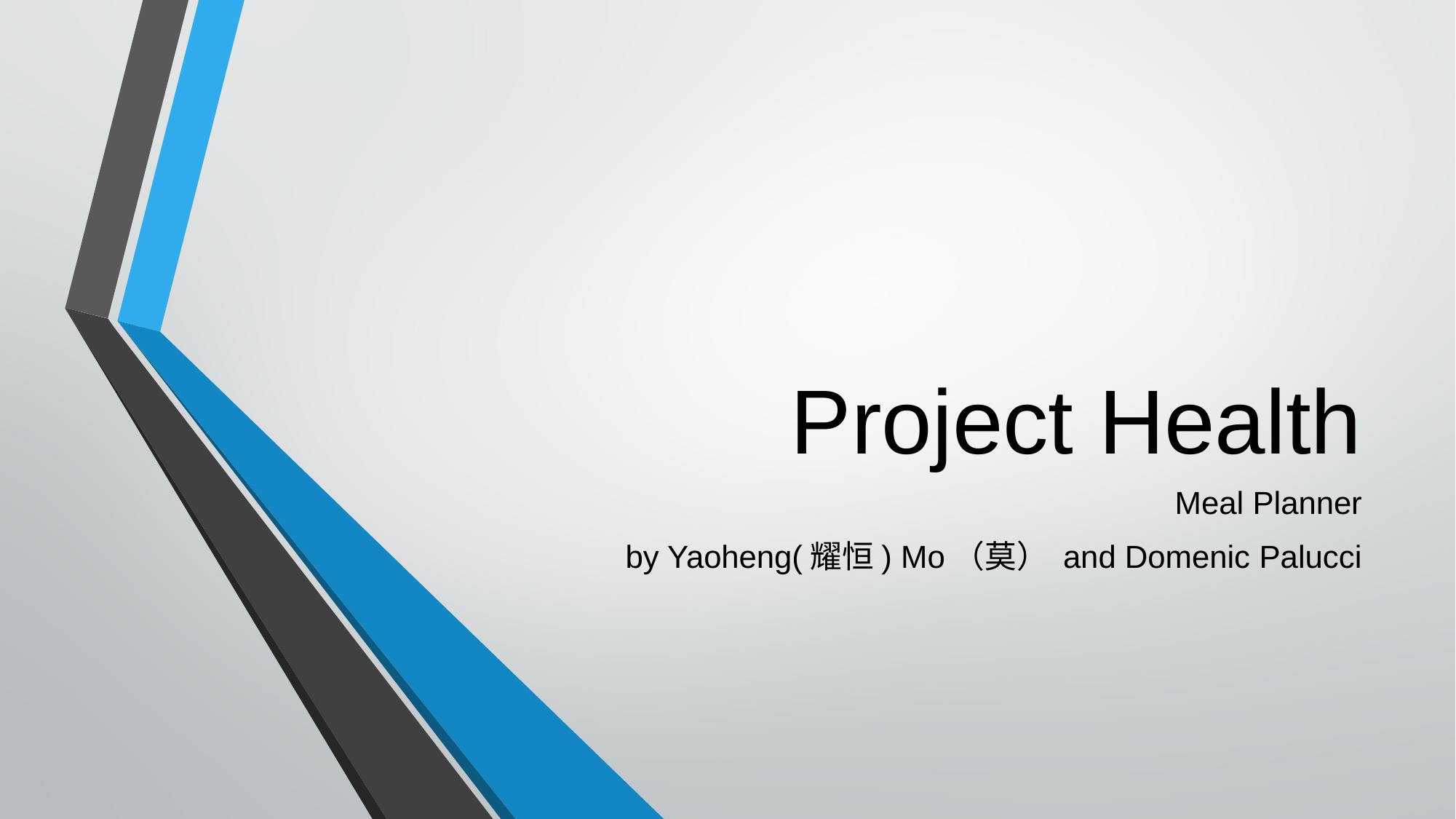

# Project Health
Meal Planner
 by Yaoheng(耀恒) Mo（莫） and Domenic Palucci